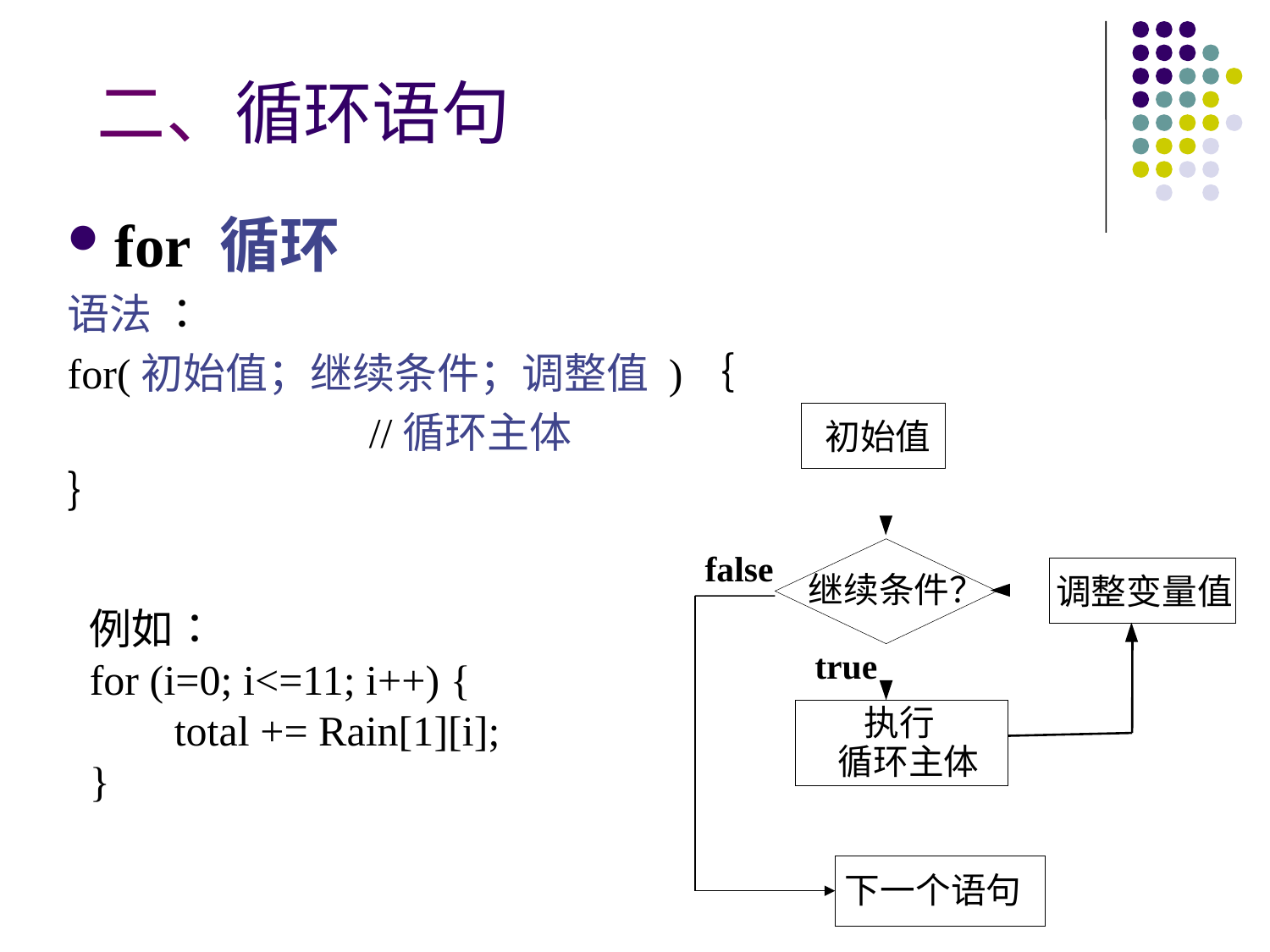

# 二、循环语句
for 循环
语法 ：
for(初始值；继续条件；调整值 )｛
			//循环主体
｝

初始值

false

继续条件？
调整变量值

例如：
for (i=0; i<=11; i++) {
 	total += Rain[1][i];
}

true

执行

  循环主体

20
下一个语句